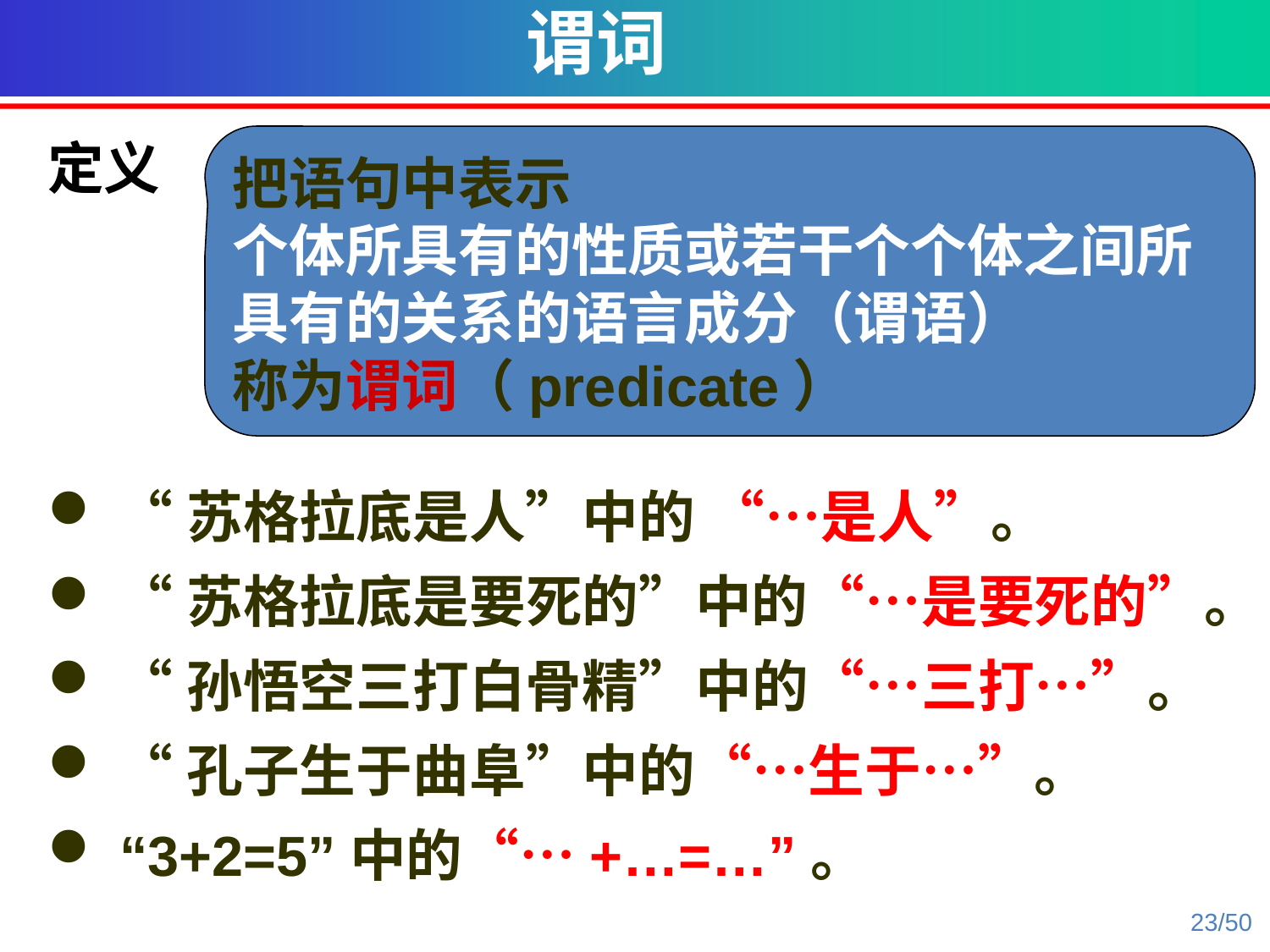

谓词
定义
把语句中表示
个体所具有的性质或若干个个体之间所具有的关系的语言成分（谓语）
称为谓词（predicate）
 “苏格拉底是人”中的 “…是人”。
 “苏格拉底是要死的”中的“…是要死的”。
 “孙悟空三打白骨精”中的“…三打…”。
 “孔子生于曲阜”中的“…生于…”。
 “3+2=5”中的“…+…=…”。
23/50